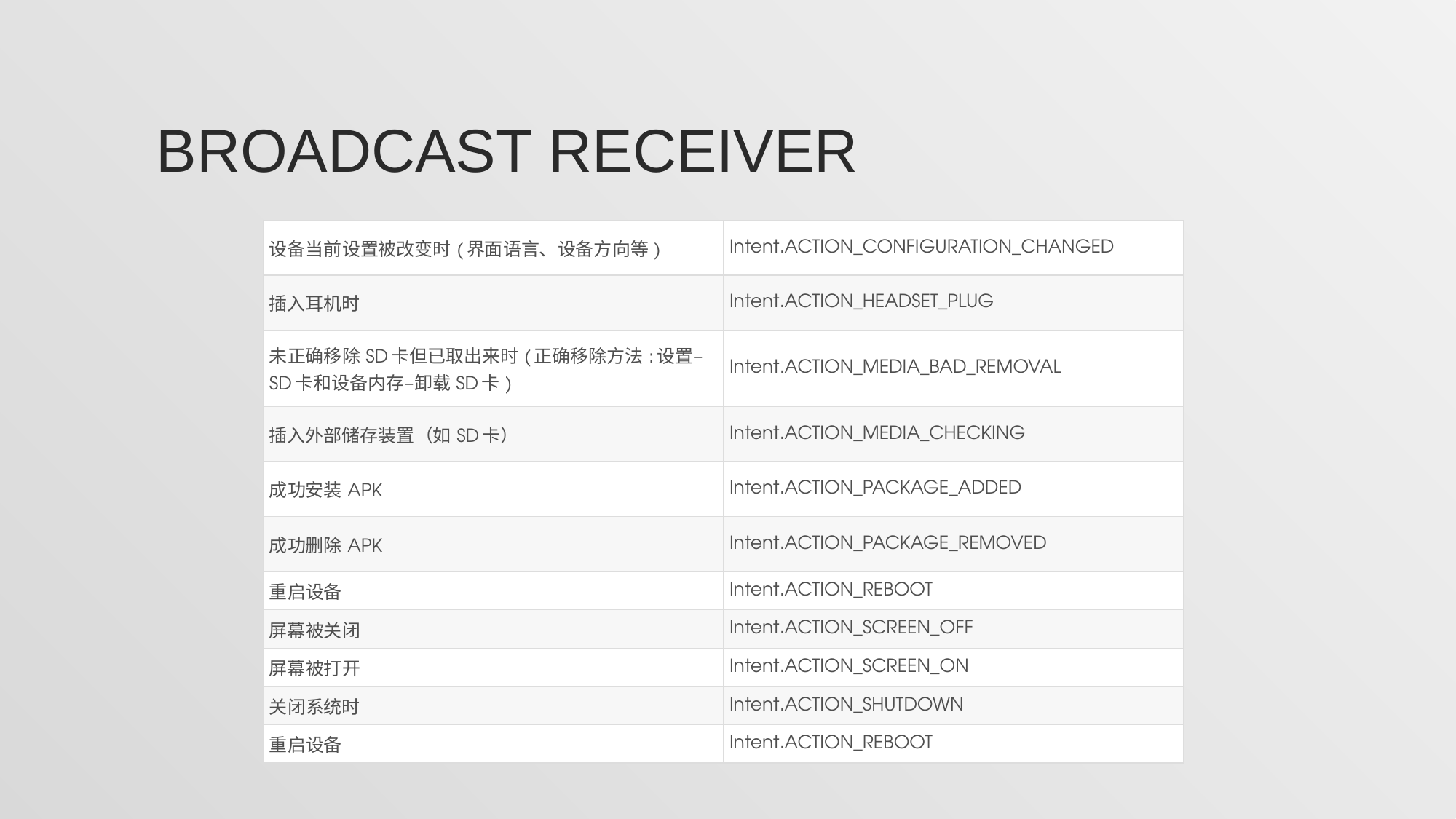

# Broadcast Receiver
| 设备当前设置被改变时(界面语言、设备方向等) | Intent.ACTION\_CONFIGURATION\_CHANGED |
| --- | --- |
| 插入耳机时 | Intent.ACTION\_HEADSET\_PLUG |
| 未正确移除SD卡但已取出来时(正确移除方法:设置–SD卡和设备内存–卸载SD卡) | Intent.ACTION\_MEDIA\_BAD\_REMOVAL |
| 插入外部储存装置（如SD卡） | Intent.ACTION\_MEDIA\_CHECKING |
| 成功安装APK | Intent.ACTION\_PACKAGE\_ADDED |
| 成功删除APK | Intent.ACTION\_PACKAGE\_REMOVED |
| 重启设备 | Intent.ACTION\_REBOOT |
| 屏幕被关闭 | Intent.ACTION\_SCREEN\_OFF |
| 屏幕被打开 | Intent.ACTION\_SCREEN\_ON |
| 关闭系统时 | Intent.ACTION\_SHUTDOWN |
| 重启设备 | Intent.ACTION\_REBOOT |